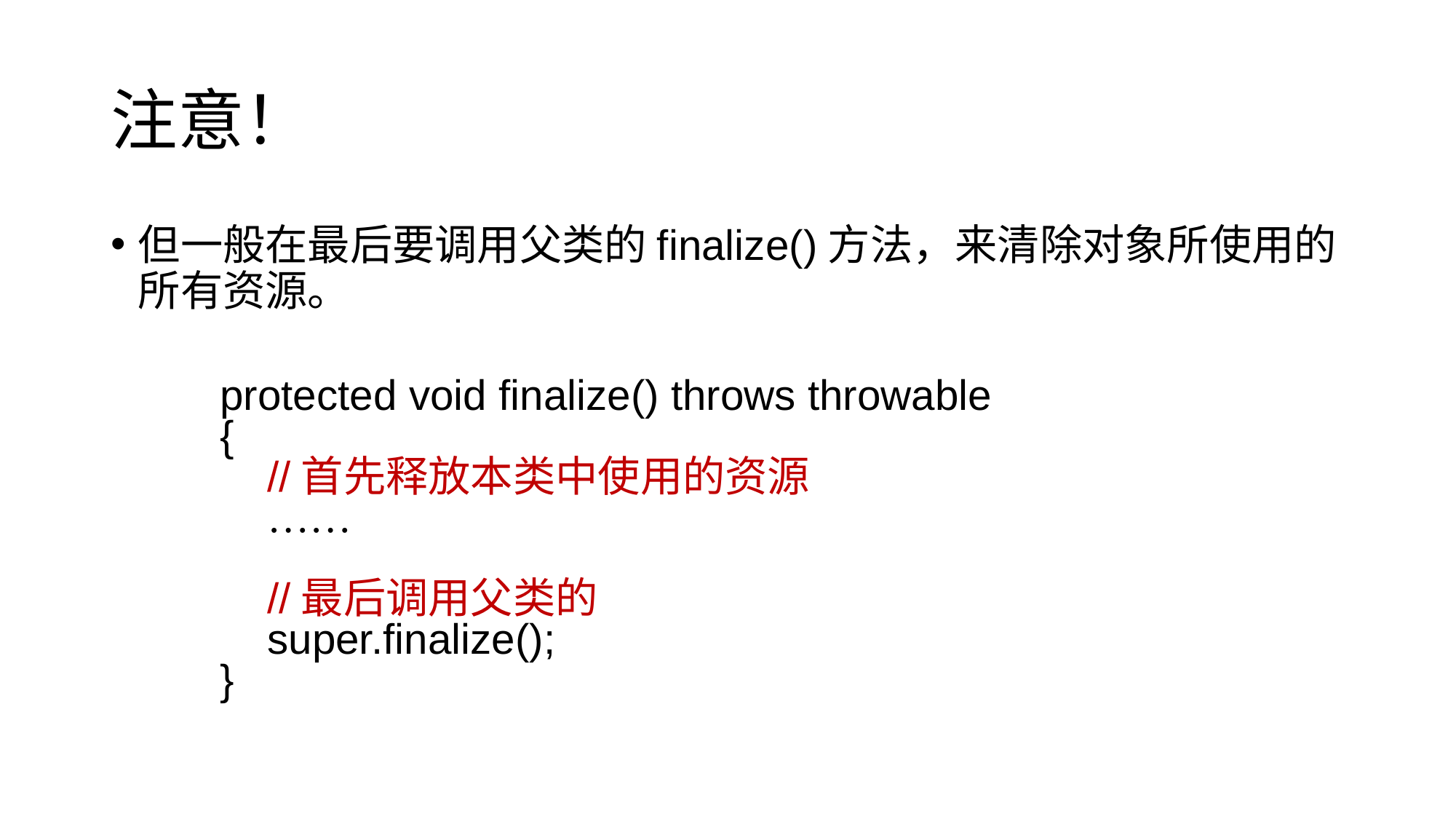

# 注意！
但一般在最后要调用父类的finalize()方法，来清除对象所使用的所有资源。

protected void finalize() throws throwable
{
    //首先释放本类中使用的资源
    ……

    //最后调用父类的
    super.finalize();
}